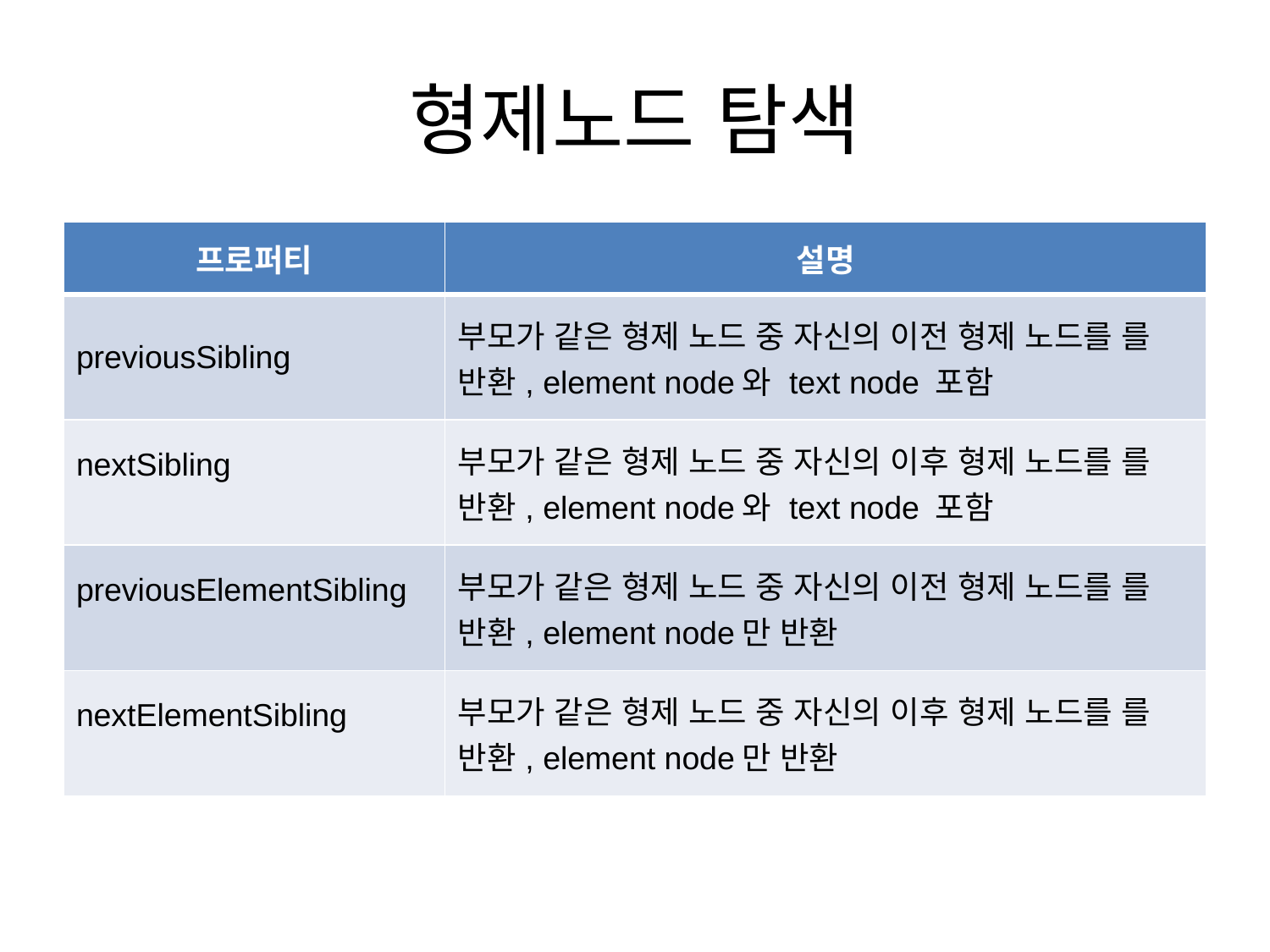

# 형제노드 탐색
| 프로퍼티 | 설명 |
| --- | --- |
| previousSibling | 부모가 같은 형제 노드 중 자신의 이전 형제 노드를 를 반환, element node와 text node 포함 |
| nextSibling | 부모가 같은 형제 노드 중 자신의 이후 형제 노드를 를 반환, element node와 text node 포함 |
| previousElementSibling | 부모가 같은 형제 노드 중 자신의 이전 형제 노드를 를 반환, element node만 반환 |
| nextElementSibling | 부모가 같은 형제 노드 중 자신의 이후 형제 노드를 를 반환, element node만 반환 |